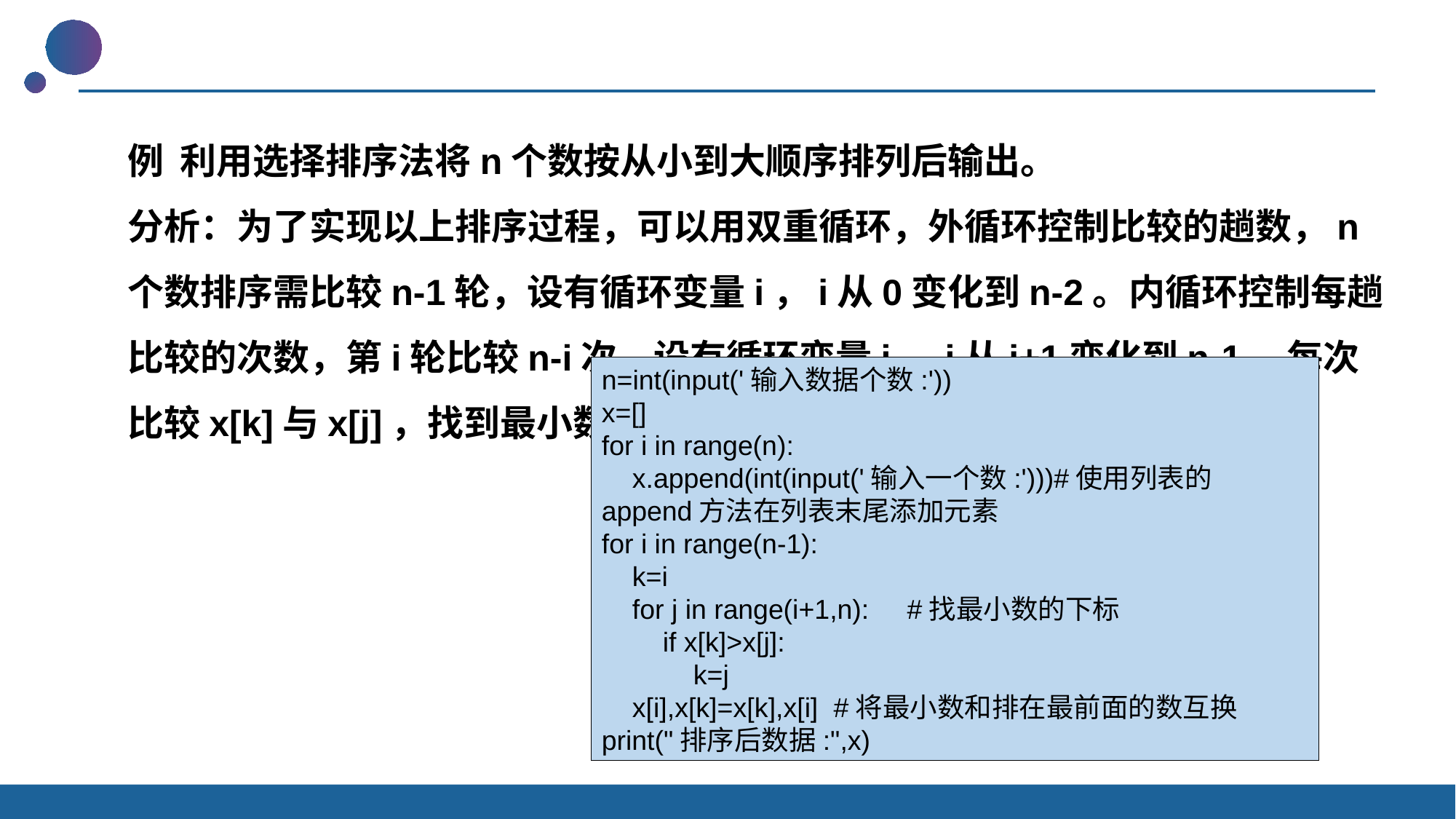

例  利用选择排序法将n个数按从小到大顺序排列后输出。
分析：为了实现以上排序过程，可以用双重循环，外循环控制比较的趟数，n个数排序需比较n-1轮，设有循环变量i，i从0变化到n-2。内循环控制每趟比较的次数，第i轮比较n-i次，设有循环变量j，j从i+1变化到n-1。每次比较x[k]与x[j]，找到最小数的下标，然后将x[k]与x[i]互换。
n=int(input('输入数据个数:'))
x=[]
for i in range(n):
    x.append(int(input('输入一个数:')))#使用列表的append方法在列表末尾添加元素
for i in range(n-1):
    k=i
    for j in range(i+1,n):     #找最小数的下标
        if x[k]>x[j]:
            k=j
    x[i],x[k]=x[k],x[i]  #将最小数和排在最前面的数互换
print("排序后数据:",x)